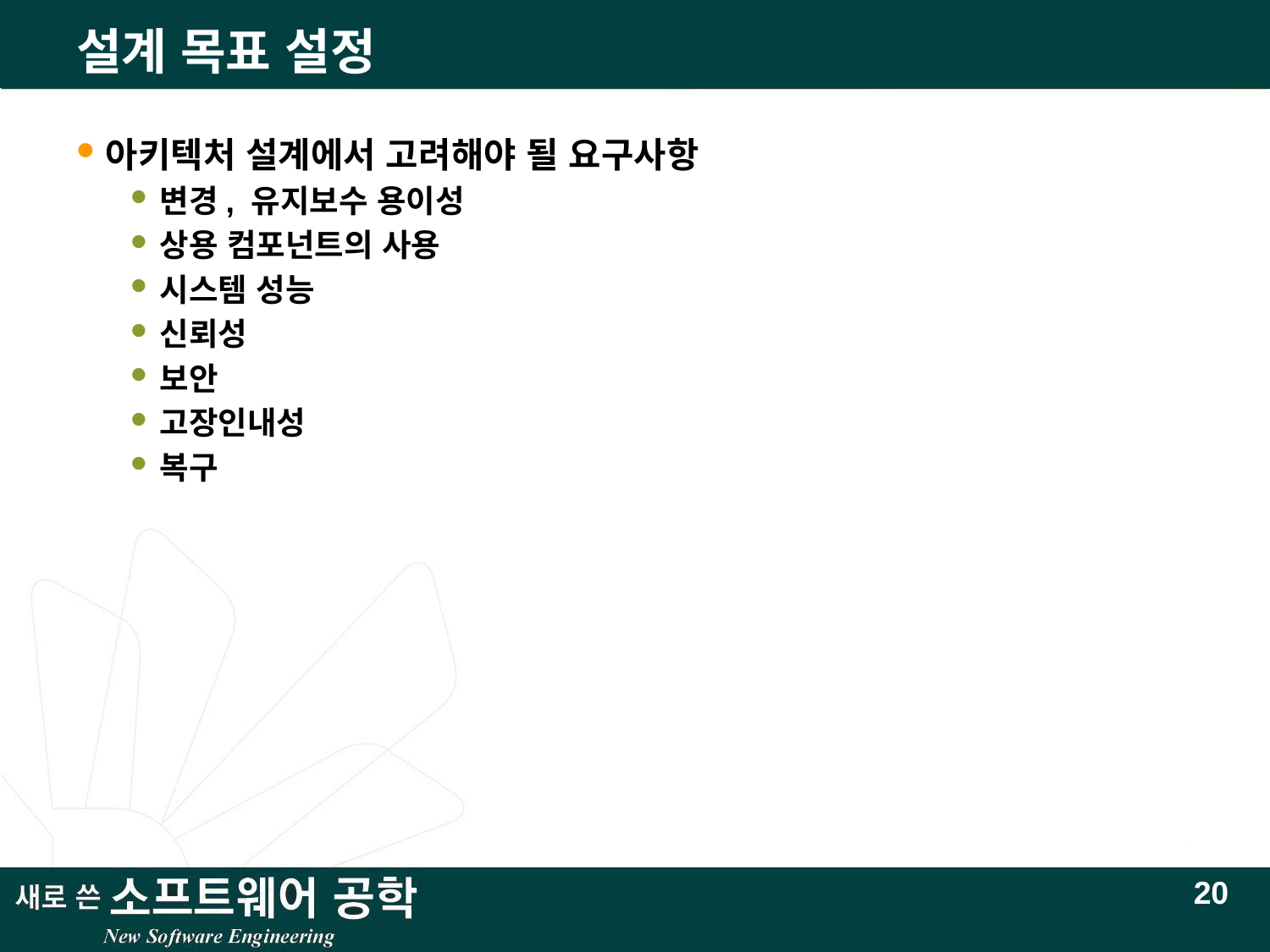

# 설계 목표 설정
아키텍처 설계에서 고려해야 될 요구사항
변경, 유지보수 용이성
상용 컴포넌트의 사용
시스템 성능
신뢰성
보안
고장인내성
복구